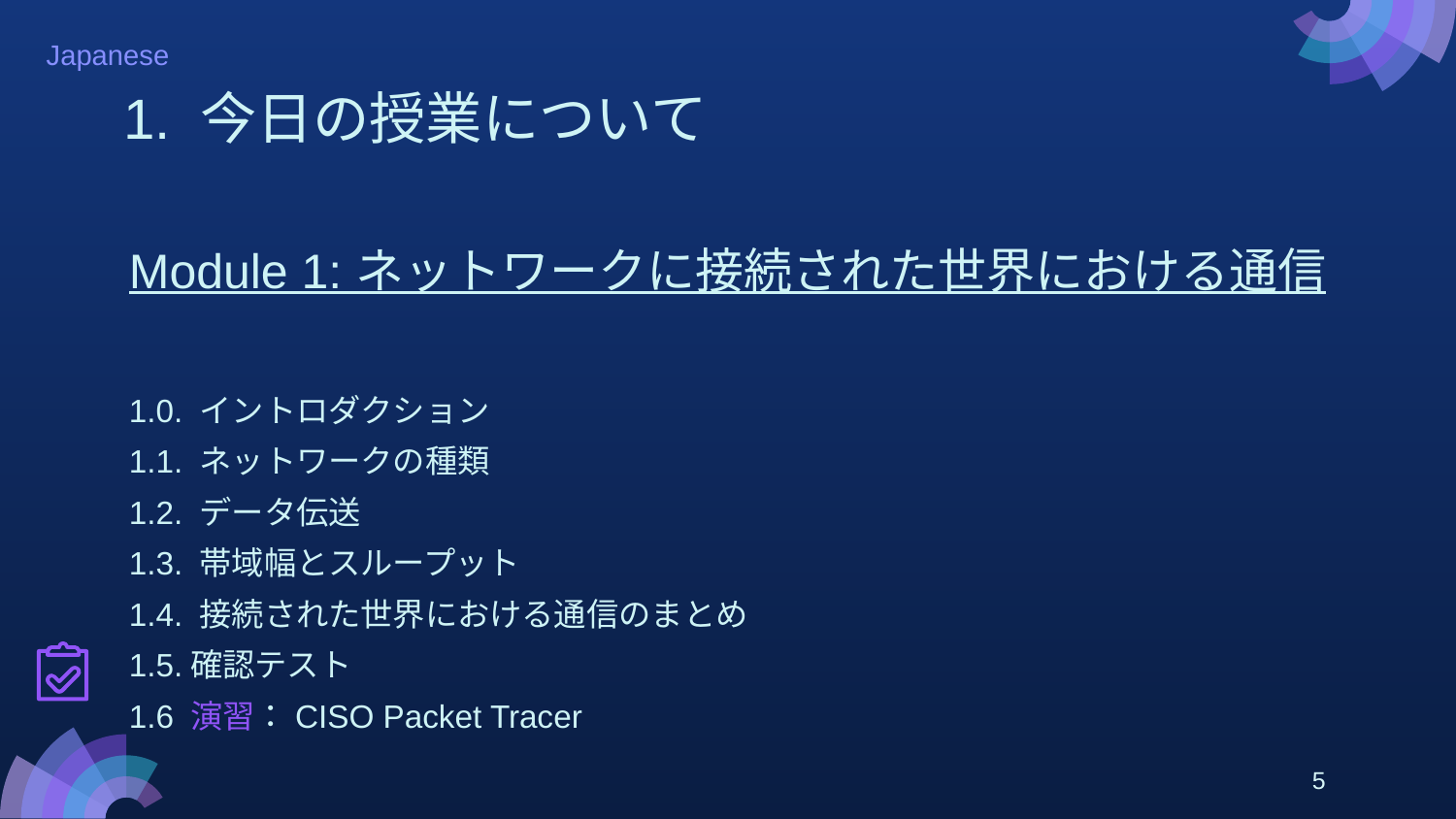

# 1. 今日の授業について
Module 1: ネットワークに接続された世界における通信

1.0. イントロダクション
1.1. ネットワークの種類
1.2. データ伝送
1.3. 帯域幅とスループット
1.4. 接続された世界における通信のまとめ
1.5.確認テスト
1.6 演習：CISO Packet Tracer

5